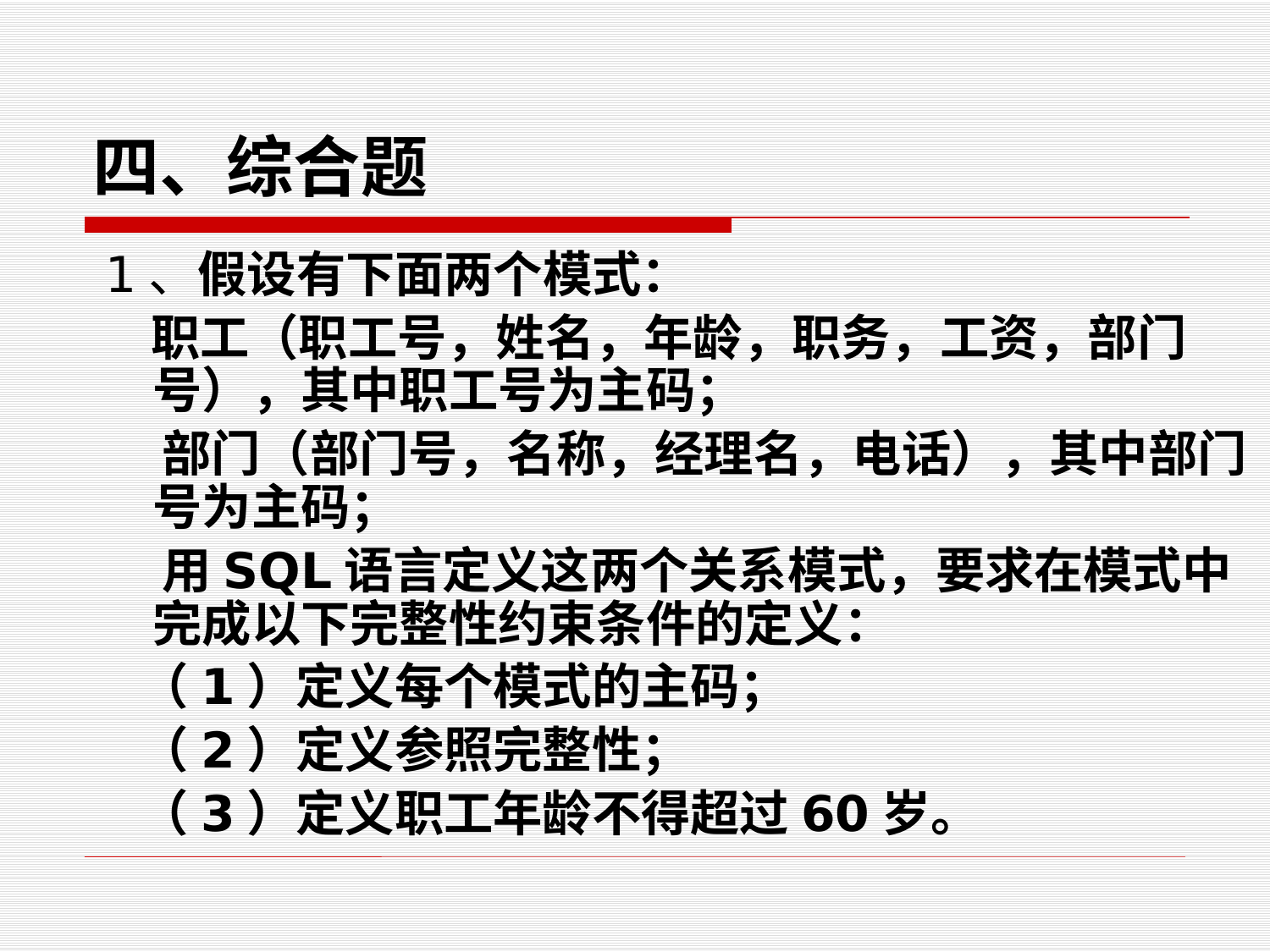

# 四、综合题
1、假设有下面两个模式：
   职工（职工号，姓名，年龄，职务，工资，部门号），其中职工号为主码；
    部门（部门号，名称，经理名，电话），其中部门号为主码；
    用SQL语言定义这两个关系模式，要求在模式中完成以下完整性约束条件的定义：
  （1）定义每个模式的主码；
  （2）定义参照完整性；
  （3）定义职工年龄不得超过60岁。